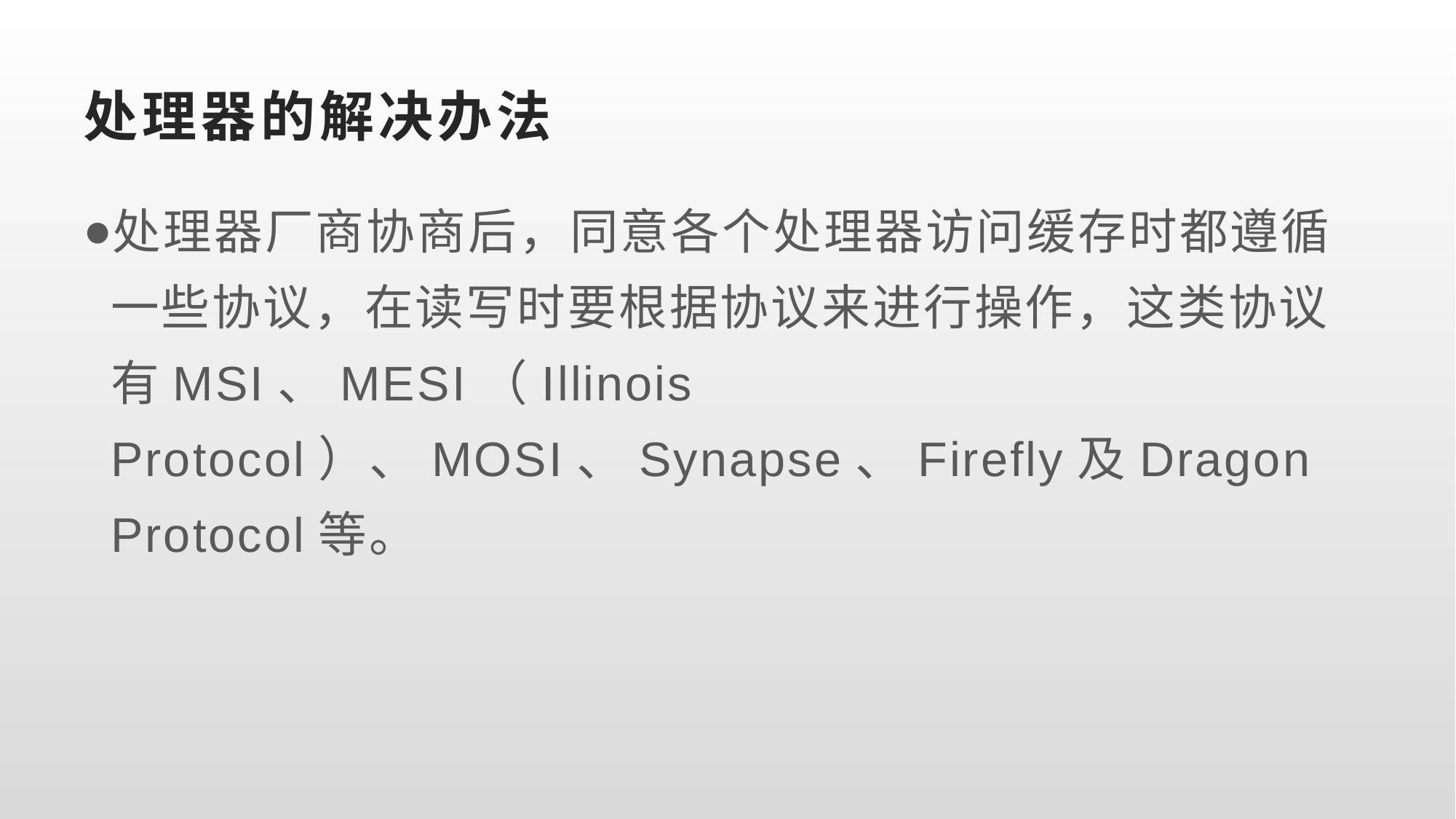

# 处理器的解决办法
处理器厂商协商后，同意各个处理器访问缓存时都遵循一些协议，在读写时要根据协议来进行操作，这类协议有MSI、MESI（Illinois Protocol）、MOSI、Synapse、Firefly及Dragon Protocol等。